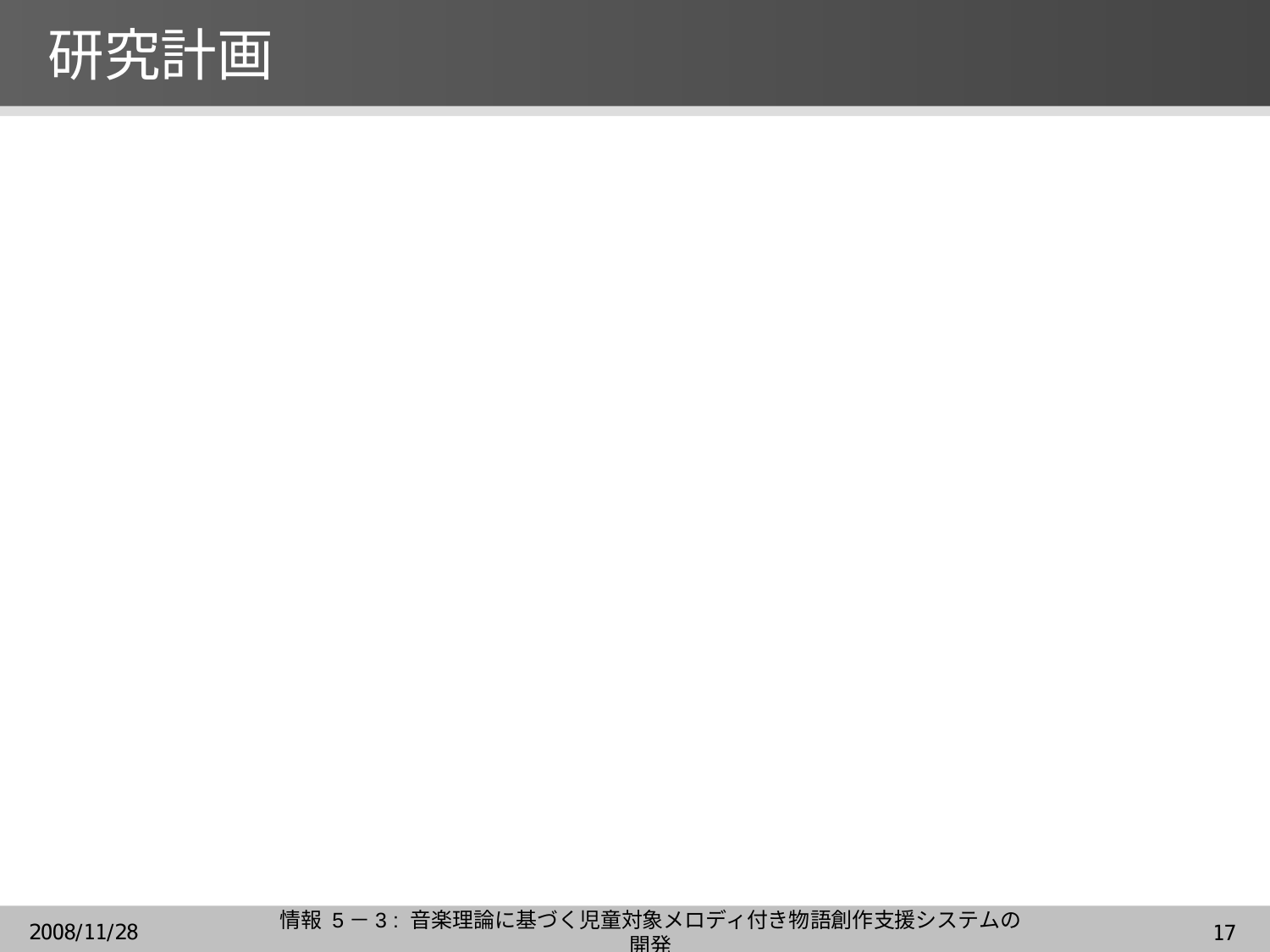

# 研究計画

情報 5－3 : 音楽理論に基づく児童対象メロディ付き物語創作支援システムの開発
2008/11/28
17